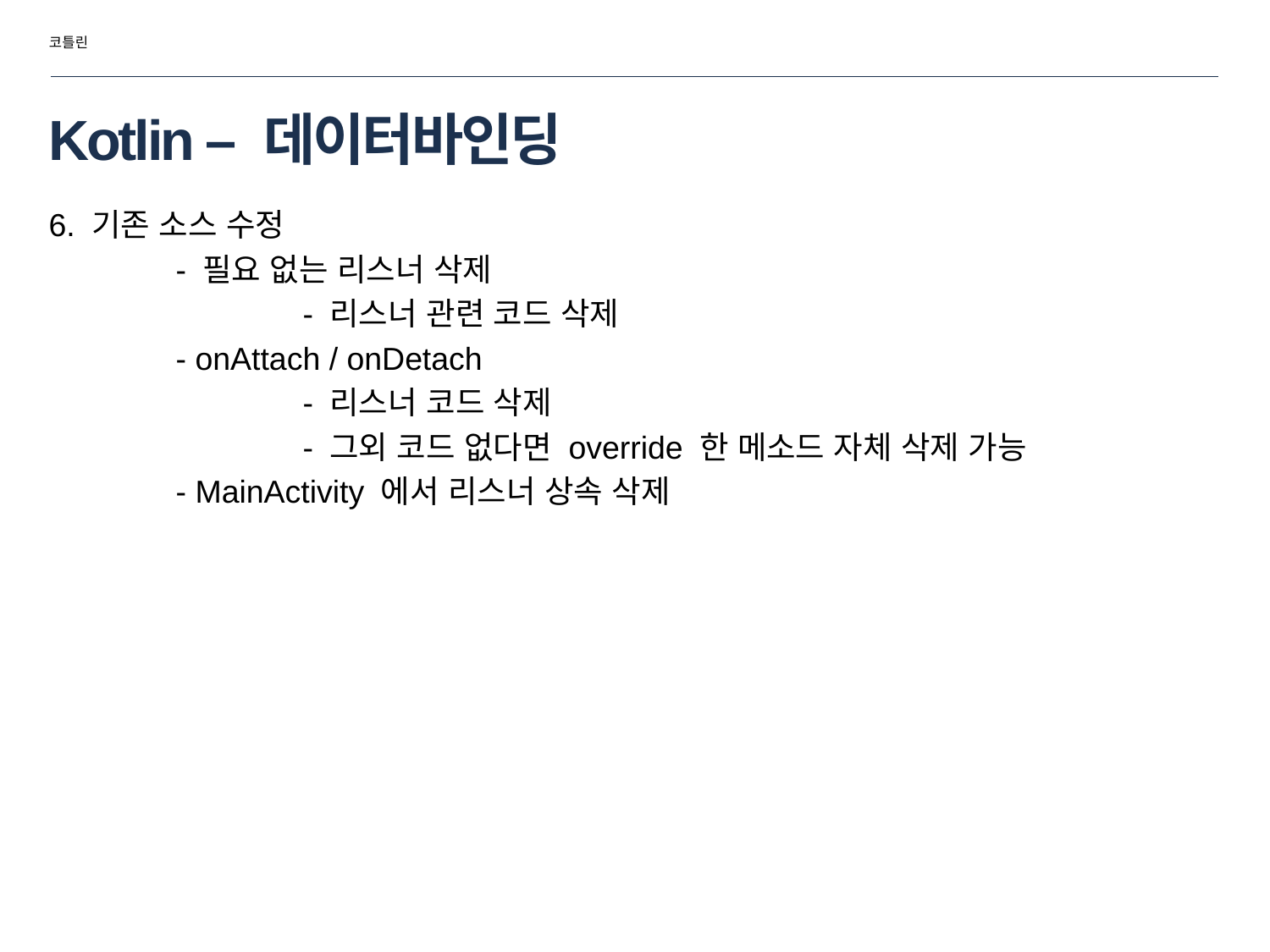

코틀린
# Kotlin – 데이터바인딩
6. 기존 소스 수정
	- 필요 없는 리스너 삭제
		- 리스너 관련 코드 삭제
	- onAttach / onDetach
		- 리스너 코드 삭제
		- 그외 코드 없다면 override 한 메소드 자체 삭제 가능
	- MainActivity 에서 리스너 상속 삭제